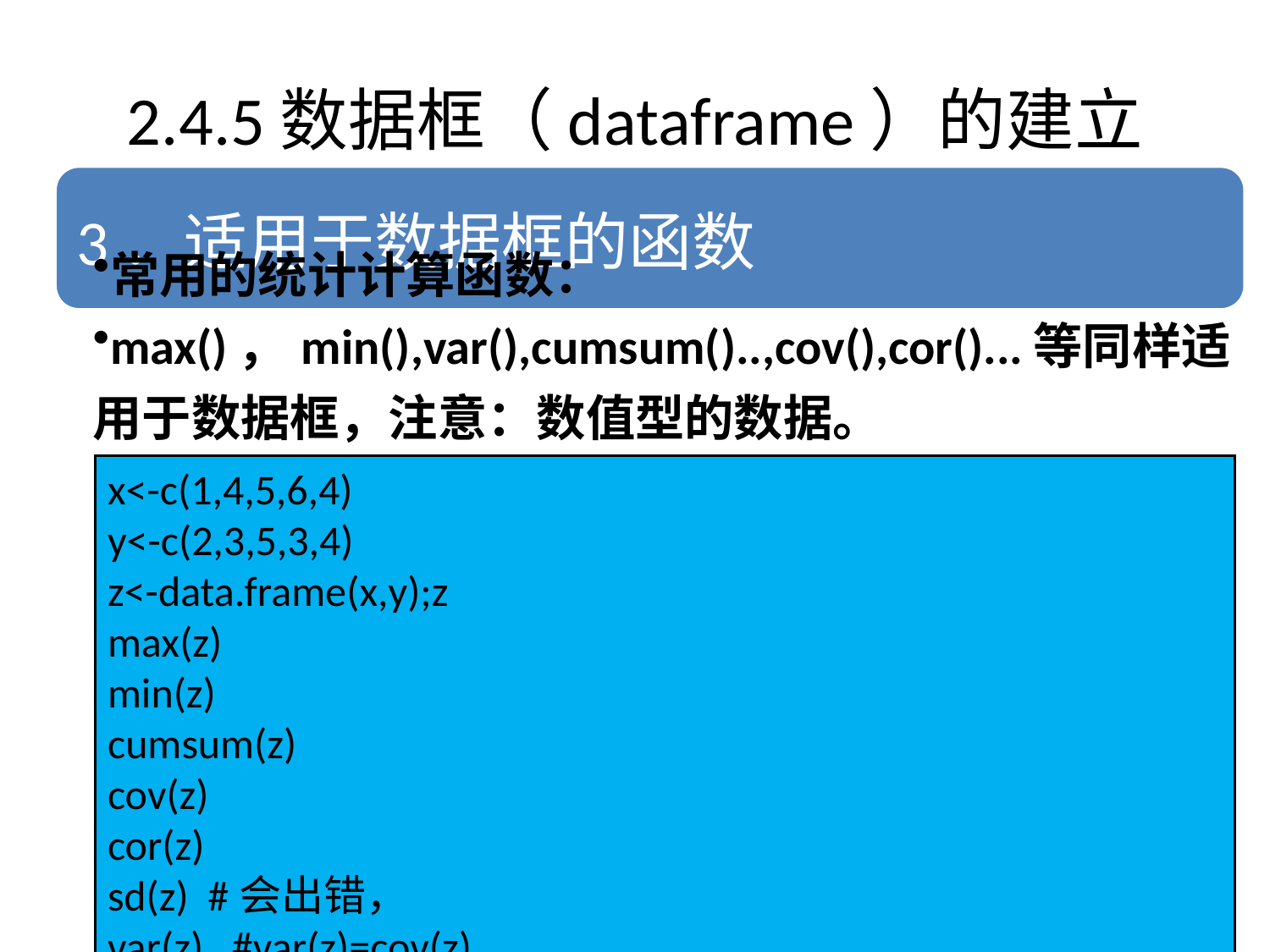

# 2.4.5数据框（dataframe）的建立
常用的统计计算函数：
max()，min(),var(),cumsum()..,cov(),cor()...等同样适用于数据框，注意：数值型的数据。
x<-c(1,4,5,6,4)
y<-c(2,3,5,3,4)
z<-data.frame(x,y);z
max(z)
min(z)
cumsum(z)
cov(z)
cor(z)
sd(z)  #会出错，
var(z)   #var(z)=cov(z)